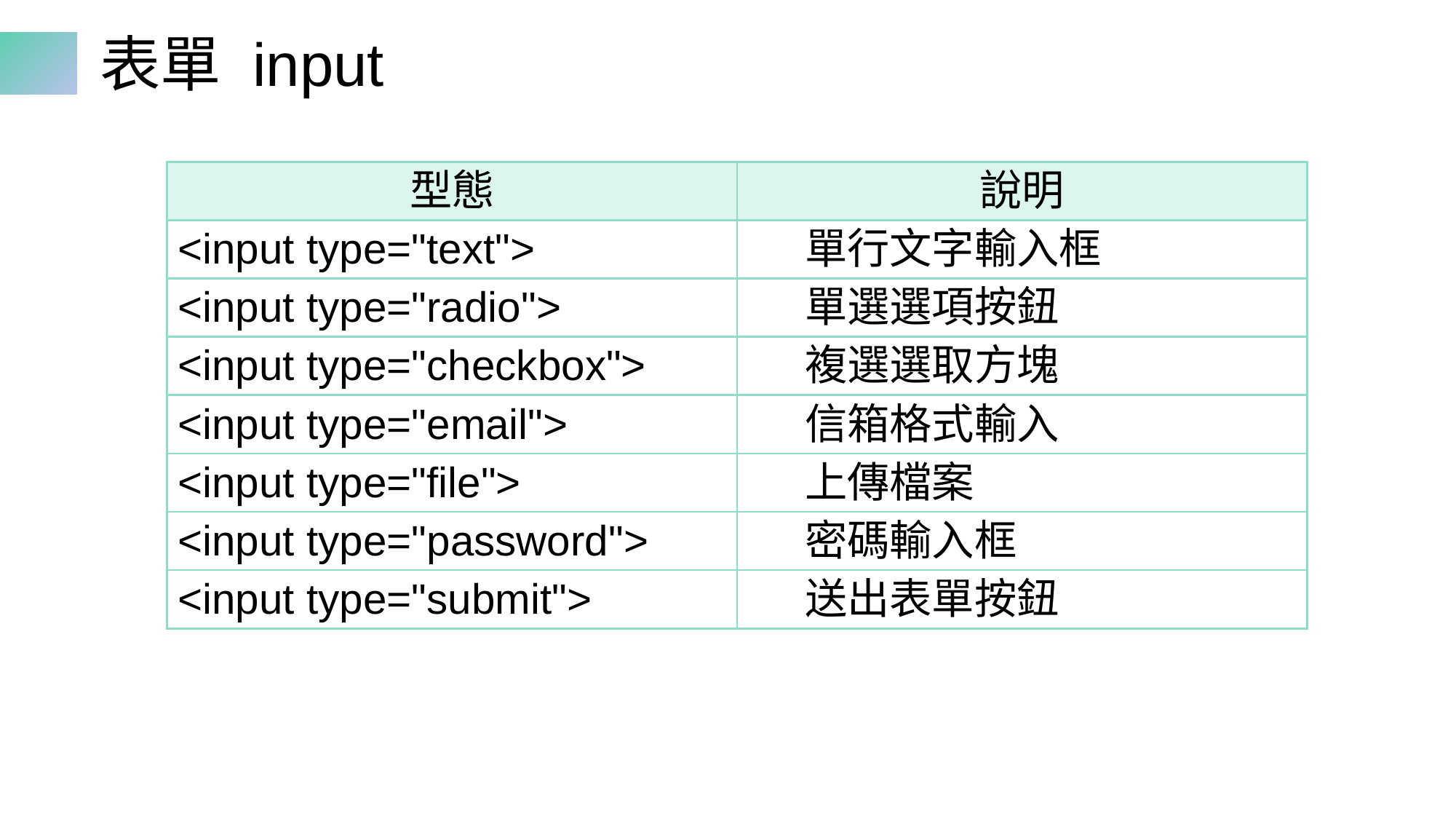

# 表單 input
| 型態 | 說明 |
| --- | --- |
| <input type="text"> | 單行文字輸入框 |
| <input type="radio"> | 單選選項按鈕 |
| <input type="checkbox"> | 複選選取方塊 |
| <input type="email"> | 信箱格式輸入 |
| <input type="file"> | 上傳檔案 |
| <input type="password"> | 密碼輸入框 |
| <input type="submit"> | 送出表單按鈕 |